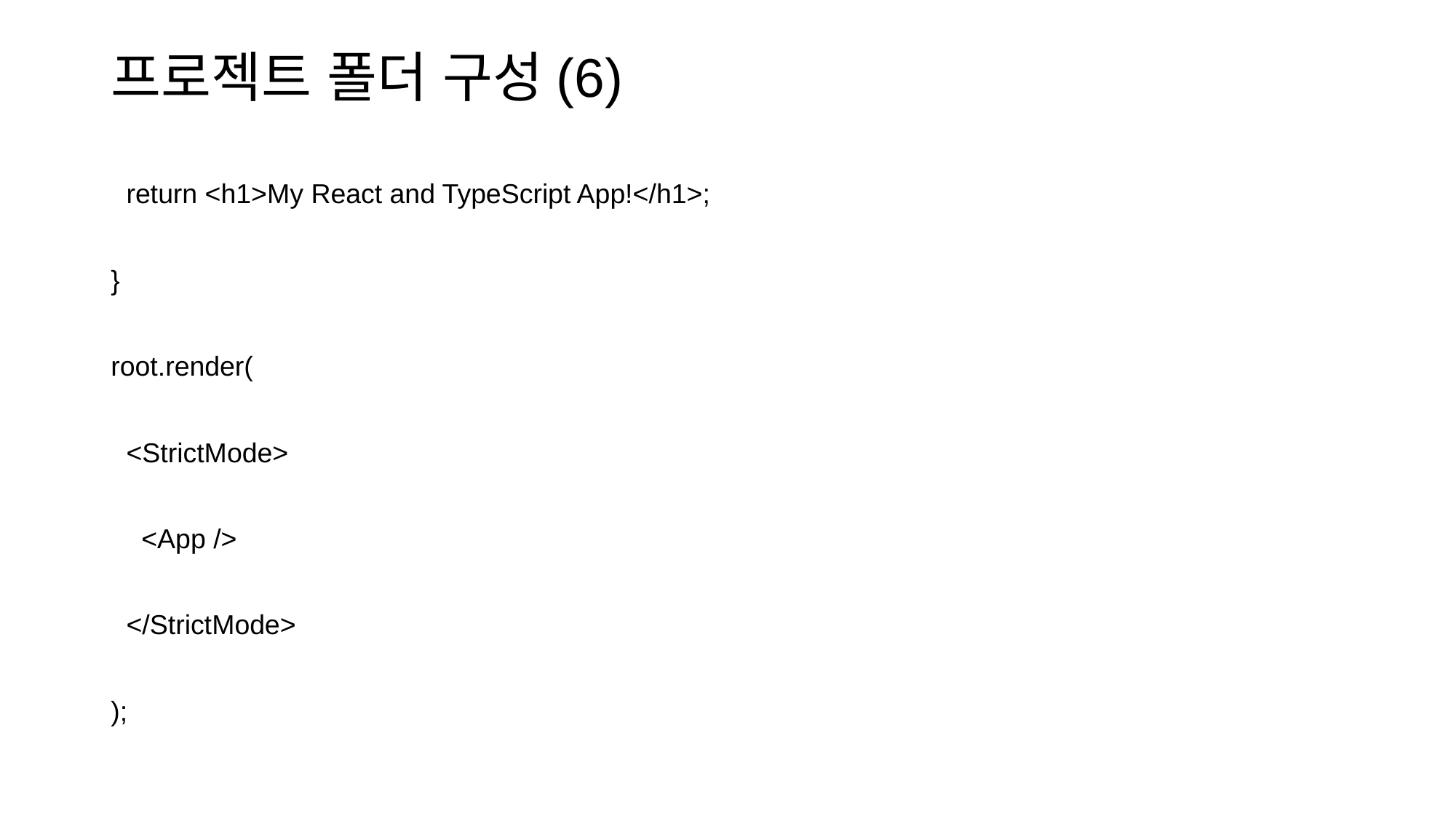

# 프로젝트 폴더 구성(6)

  return <h1>My React and TypeScript App!</h1>;

}

root.render(

  <StrictMode>

    <App />

  </StrictMode>

);